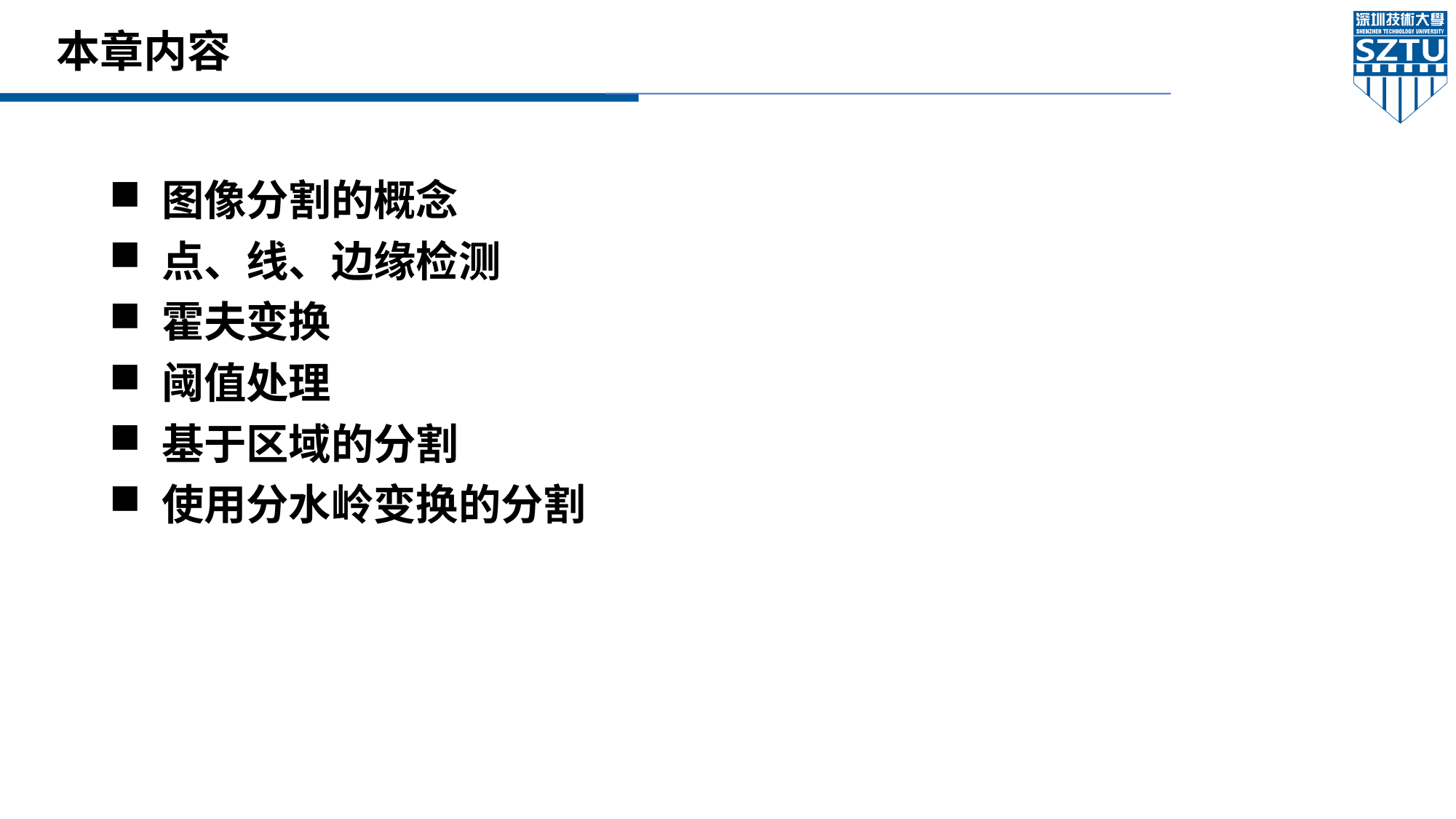

# 本章内容
 图像分割的概念
 点、线、边缘检测
 霍夫变换
 阈值处理
 基于区域的分割
 使用分水岭变换的分割